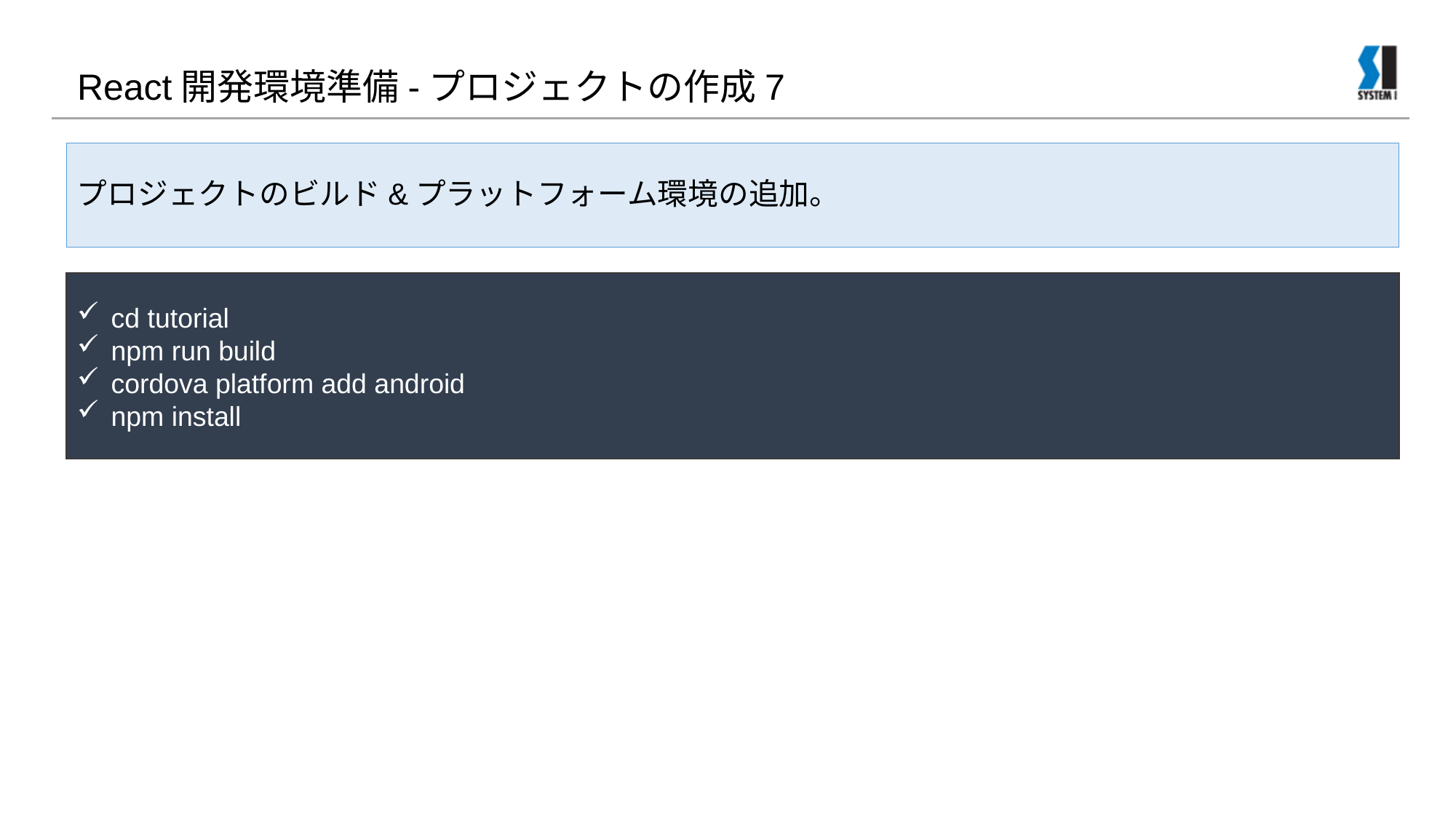

# React開発環境準備-プロジェクトの作成7
プロジェクトのビルド&プラットフォーム環境の追加。
cd tutorial
npm run build
cordova platform add android
npm install